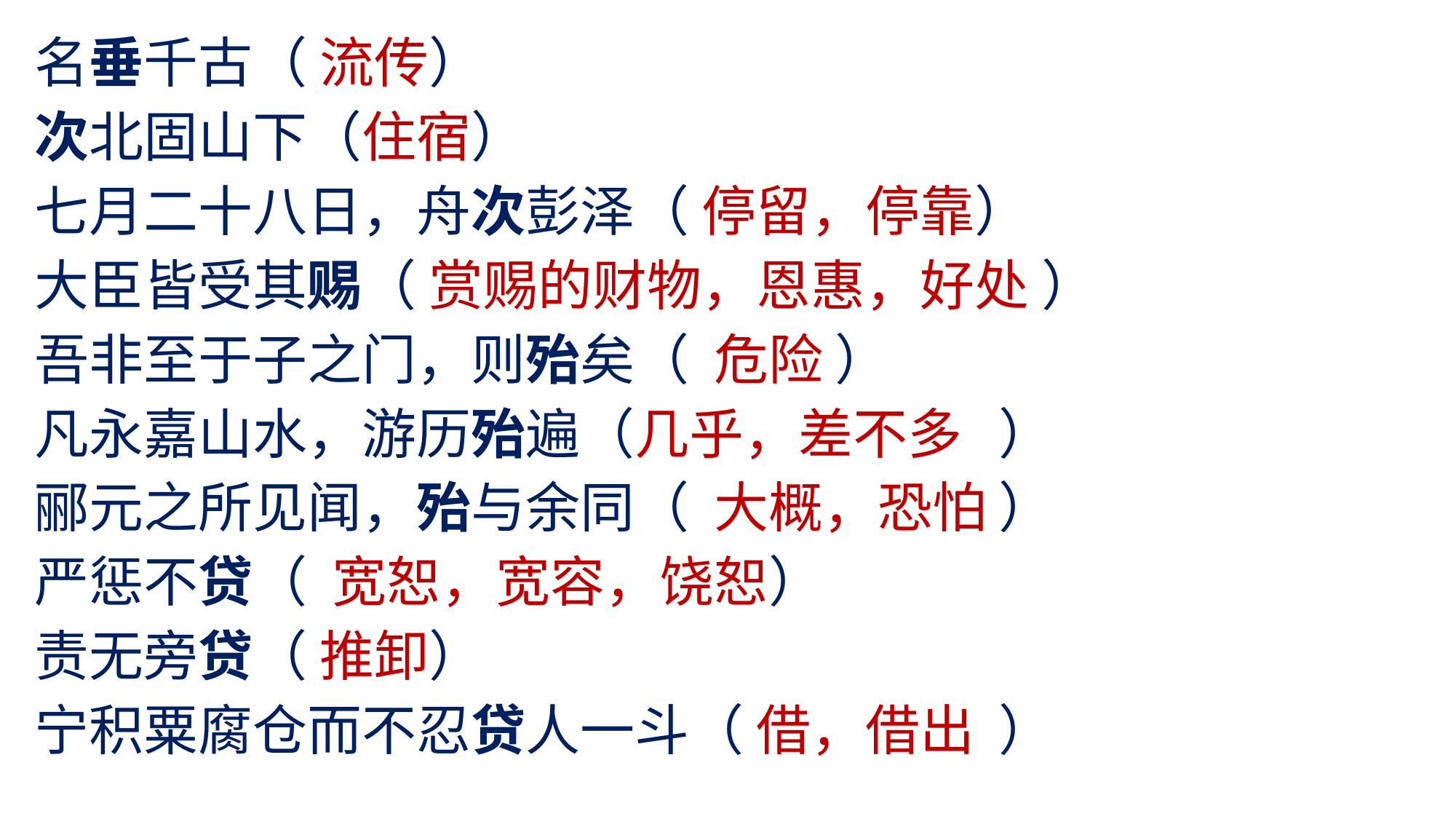

名垂千古（ 流传）
次北固山下（住宿）
七月二十八日，舟次彭泽（ 停留，停靠）
大臣皆受其赐（ 赏赐的财物，恩惠，好处 ）
吾非至于子之门，则殆矣（  危险 ）
凡永嘉山水，游历殆遍（几乎，差不多   ）
郦元之所见闻，殆与余同（  大概，恐怕 ）
严惩不贷（  宽恕，宽容，饶恕）
责无旁贷（ 推卸）
宁积粟腐仓而不忍贷人一斗（ 借，借出  ）